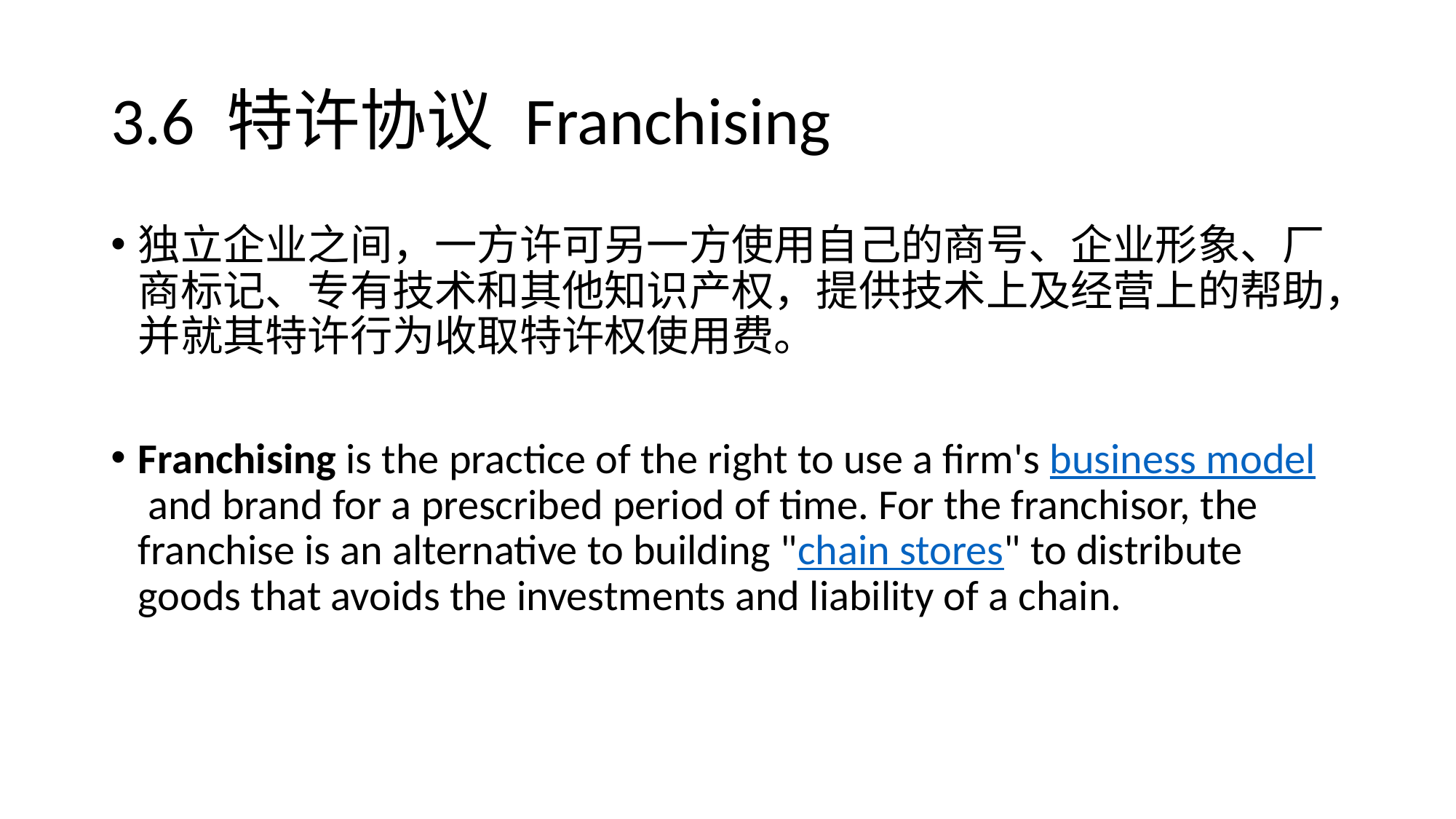

# 3.6 特许协议 Franchising
独立企业之间，一方许可另一方使用自己的商号、企业形象、厂商标记、专有技术和其他知识产权，提供技术上及经营上的帮助，并就其特许行为收取特许权使用费。

Franchising is the practice of the right to use a firm's business model and brand for a prescribed period of time. For the franchisor, the franchise is an alternative to building "chain stores" to distribute goods that avoids the investments and liability of a chain.